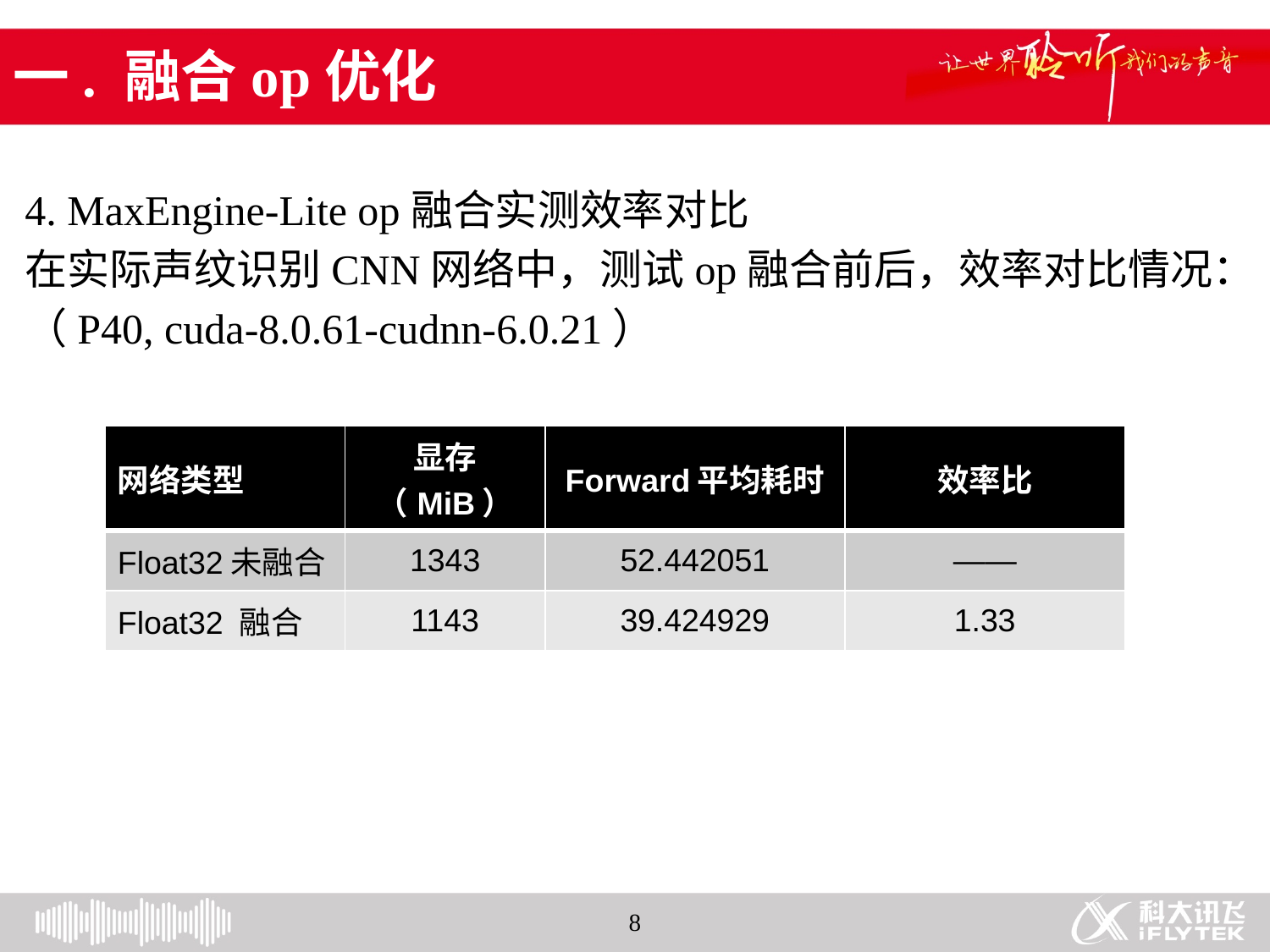

# 一. 融合op优化
4. MaxEngine-Lite op融合实测效率对比
在实际声纹识别CNN网络中，测试op融合前后，效率对比情况：
（P40, cuda-8.0.61-cudnn-6.0.21）

| 网络类型 | 显存（MiB） | Forward平均耗时 | 效率比 |
| --- | --- | --- | --- |
| Float32未融合 | 1343 | 52.442051 | —— |
| Float32 融合 | 1143 | 39.424929 | 1.33 |
8